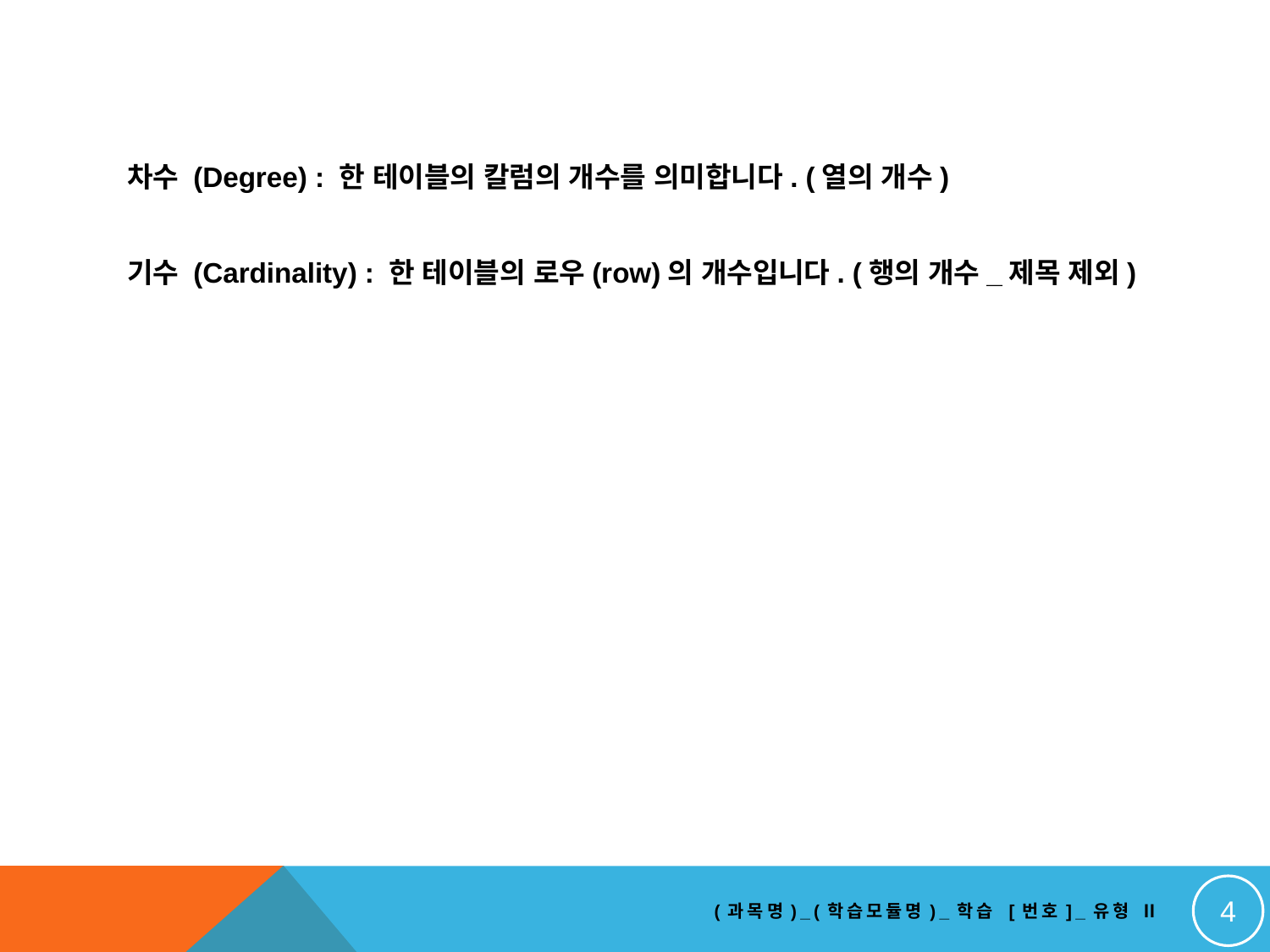

#
차수 (Degree) : 한 테이블의 칼럼의 개수를 의미합니다. (열의 개수)

기수 (Cardinality) : 한 테이블의 로우(row)의 개수입니다. (행의 개수_제목 제외)
4
(과목명)_(학습모듈명)_학습 [번호]_유형 Ⅱ